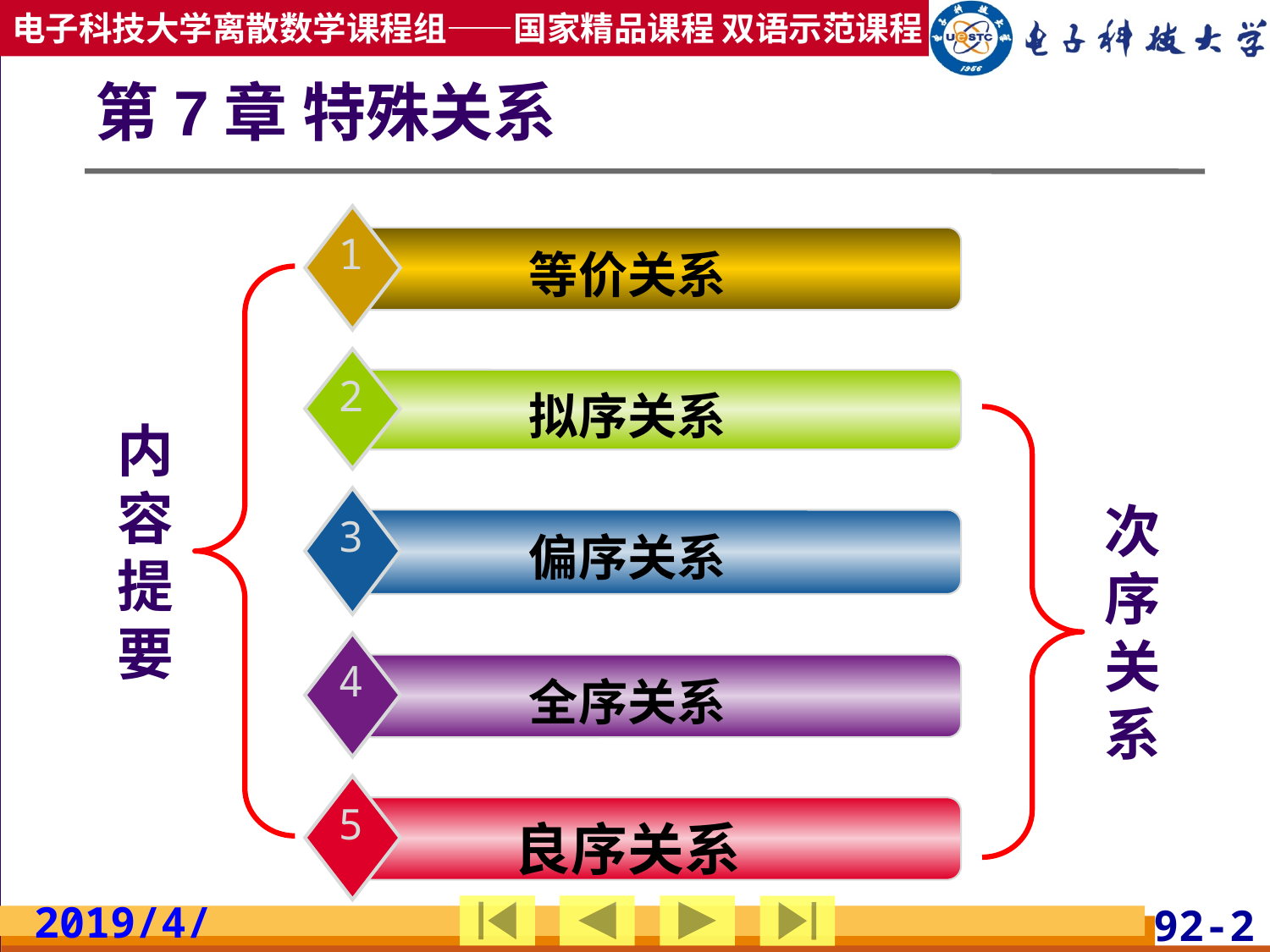

# 第7章 特殊关系

1

等价关系

内容提要

2

拟序关系

次序关系

3

偏序关系

4

全序关系

5

良序关系
2019/4/17